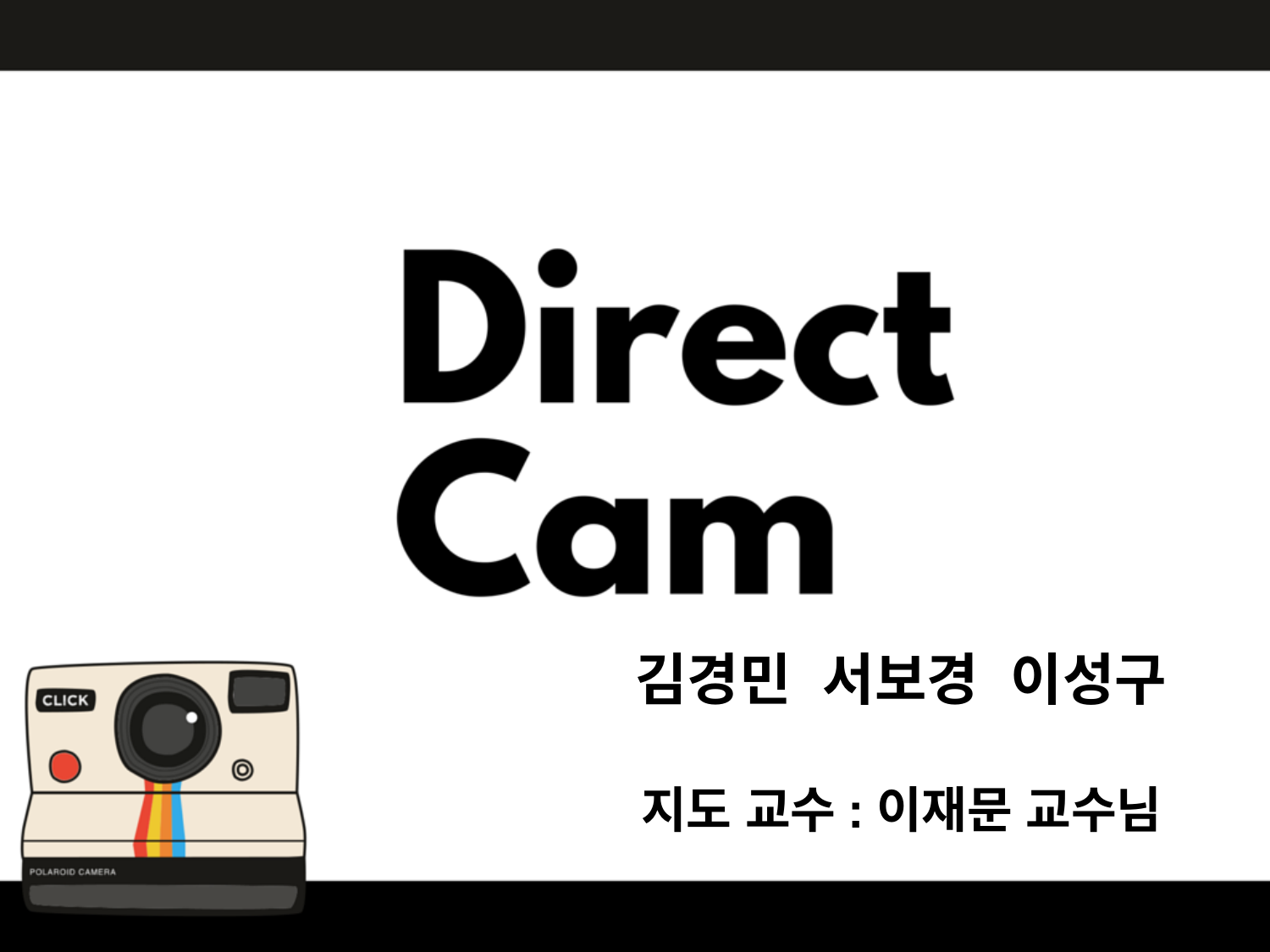

# 김경민  서보경  이성구 지도 교수:이재문 교수님